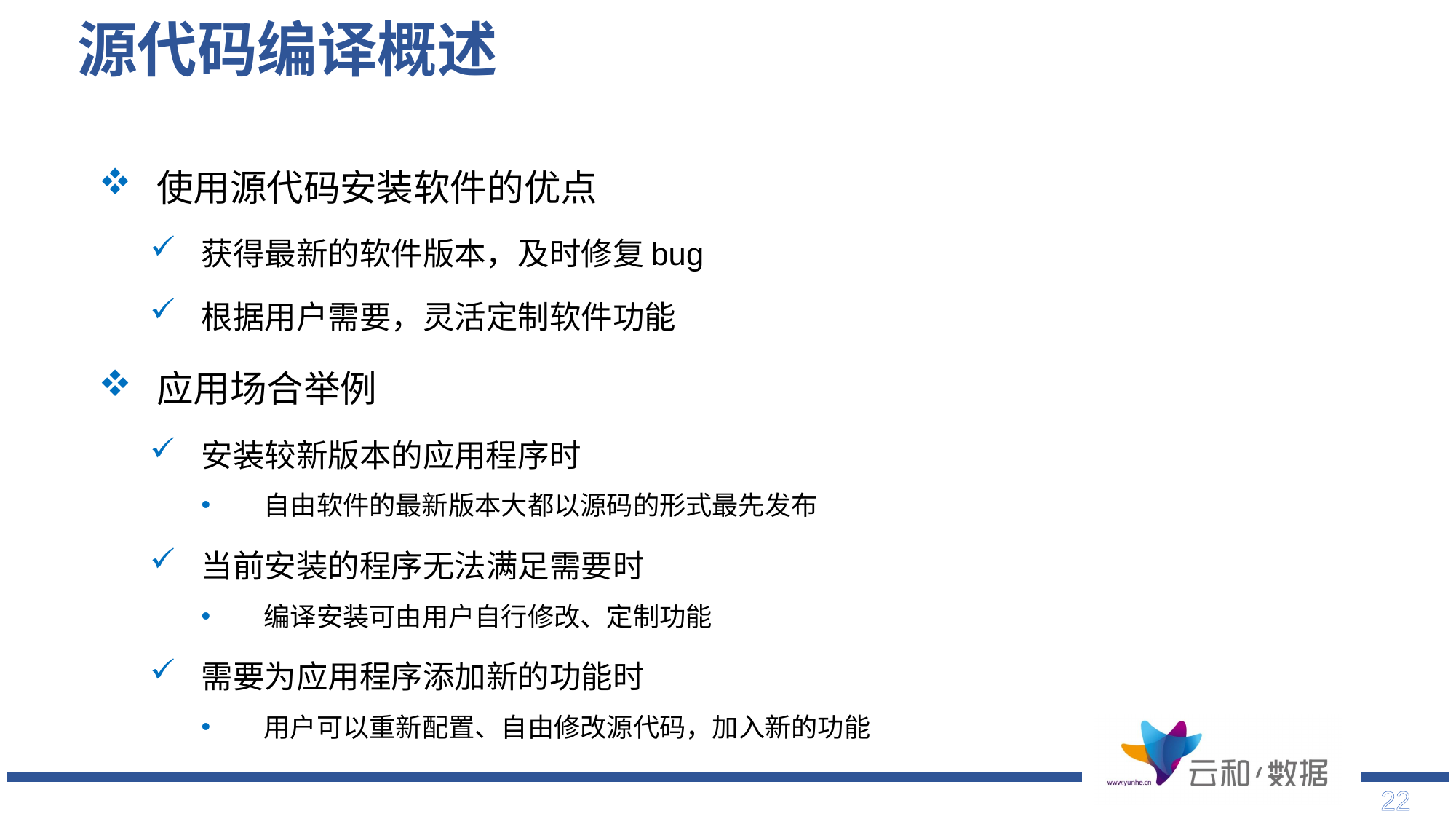

# 源代码编译概述
使用源代码安装软件的优点
获得最新的软件版本，及时修复bug
根据用户需要，灵活定制软件功能
应用场合举例
安装较新版本的应用程序时
 自由软件的最新版本大都以源码的形式最先发布
当前安装的程序无法满足需要时
 编译安装可由用户自行修改、定制功能
需要为应用程序添加新的功能时
 用户可以重新配置、自由修改源代码，加入新的功能